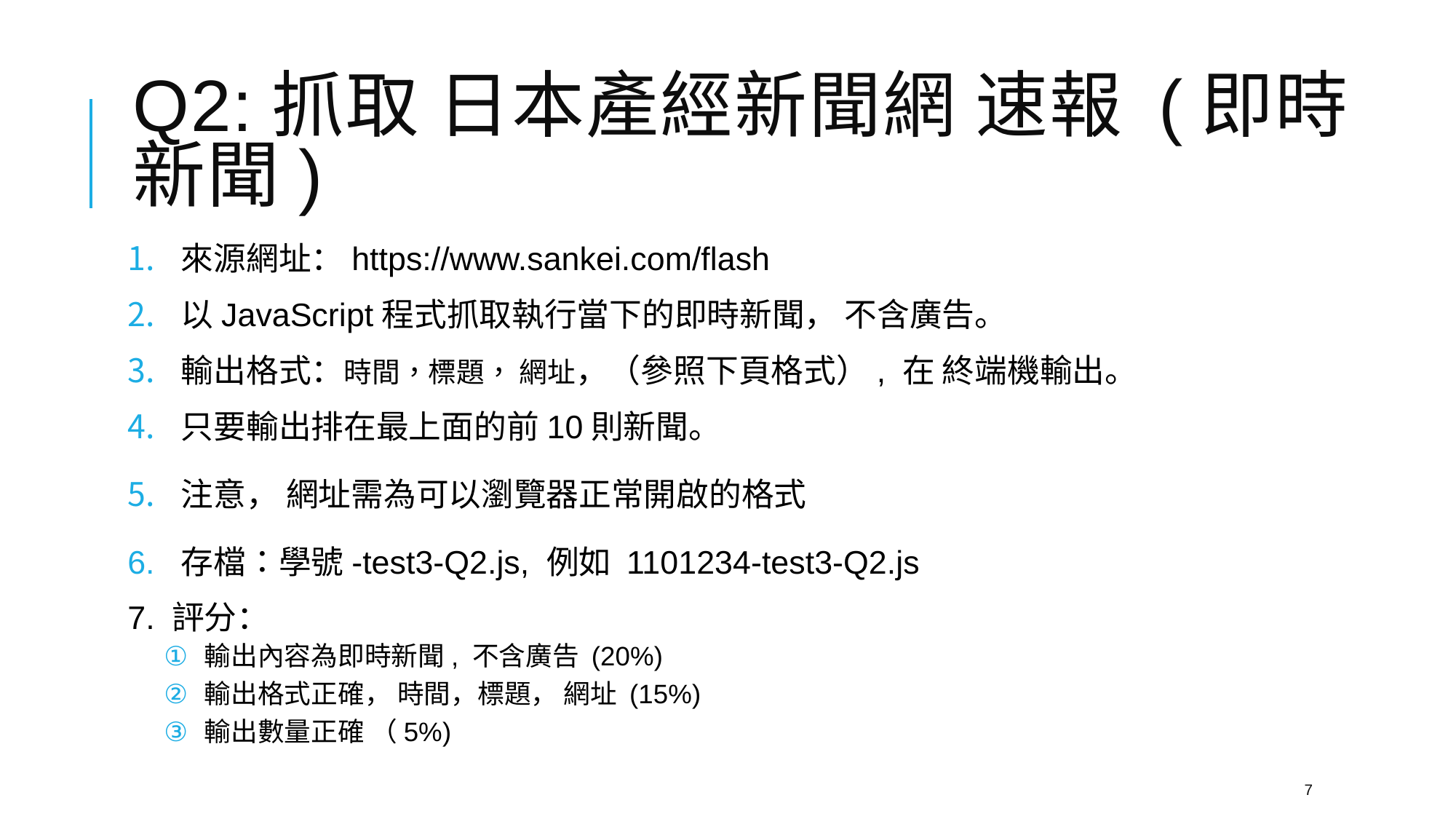

# Q2:抓取 日本產經新聞網 速報 (即時新聞)
來源網址：https://www.sankei.com/flash
以JavaScript程式抓取執行當下的即時新聞， 不含廣告。
輸出格式：時間，標題， 網址，（參照下頁格式）, 在 終端機輸出。
只要輸出排在最上面的前10則新聞。
注意， 網址需為可以瀏覽器正常開啟的格式
存檔：學號-test3-Q2.js, 例如 1101234-test3-Q2.js
7. 評分：
輸出內容為即時新聞, 不含廣告 (20%)
輸出格式正確， 時間，標題， 網址 (15%)
輸出數量正確 （5%)

7